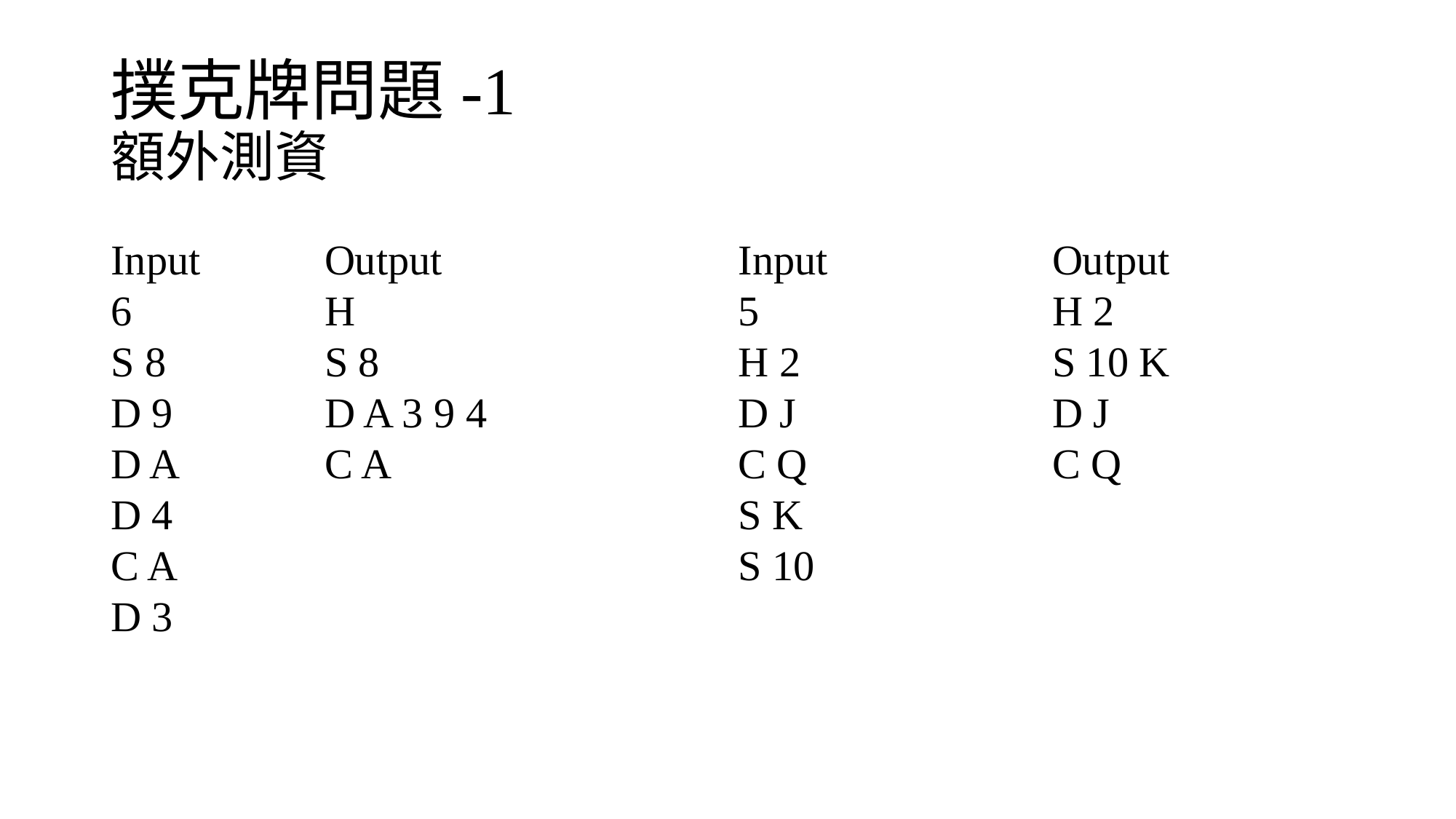

# 撲克牌問題-1 額外測資
Output
H 2
S 10 K
D J
C Q
Input
6
S 8
D 9
D A
D 4
C A
D 3
Output
H
S 8
D A 3 9 4
C A
Input
5
H 2
D J
C Q
S K
S 10